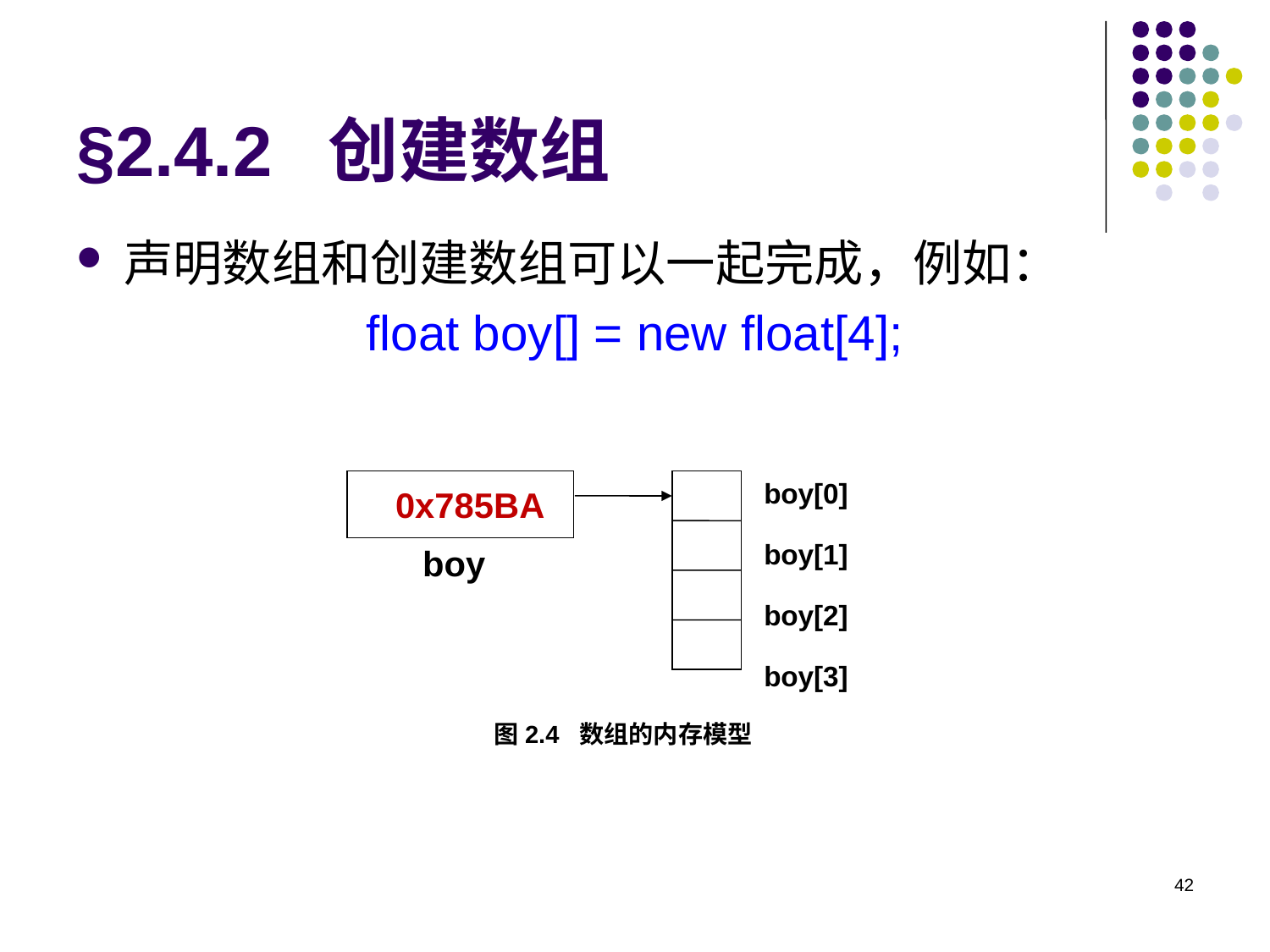

# §2.4.2  创建数组
声明数组和创建数组可以一起完成，例如：
float boy[] = new float[4];

boy[0]

boy[1]

boy[2]

boy[3]

  0x785BA

图2.4  数组的内存模型
boy
42